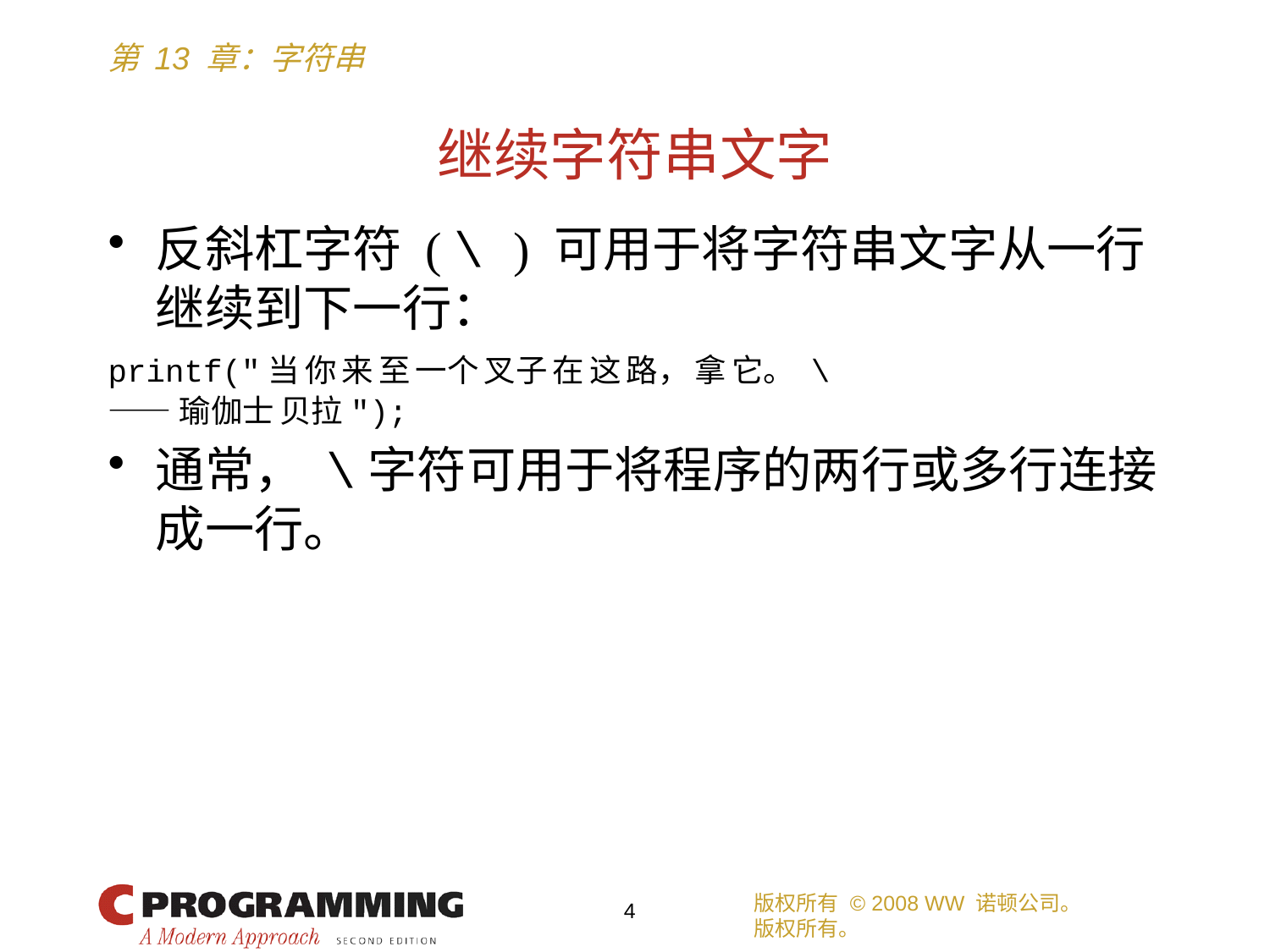

# 继续字符串文字
反斜杠字符 ( \ ) 可用于将字符串文字从一行继续到下一行：
printf("当 你 来 至 一个 叉子 在 这 路， 拿 它。  \
——瑜伽士 贝拉");
通常， \字符可用于将程序的两行或多行连接成一行。
版权所有 © 2008 WW 诺顿公司。
版权所有。
4